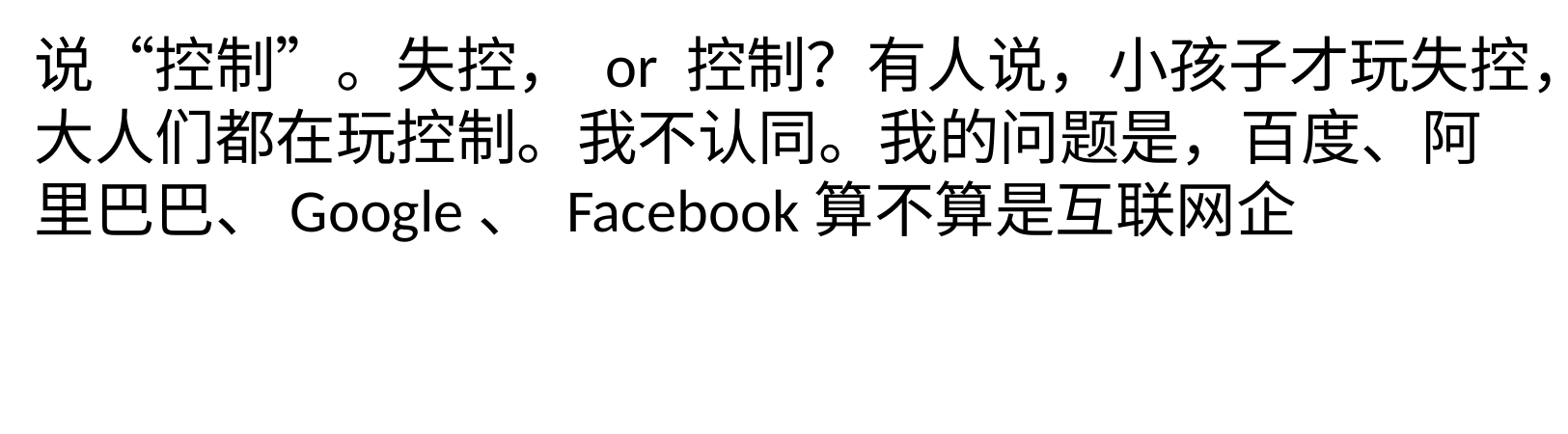

说“控制”。失控， or 控制？有人说，小孩子才玩失控，大人们都在玩控制。我不认同。我的问题是，百度、阿里巴巴、Google、 Facebook算不算是互联网企